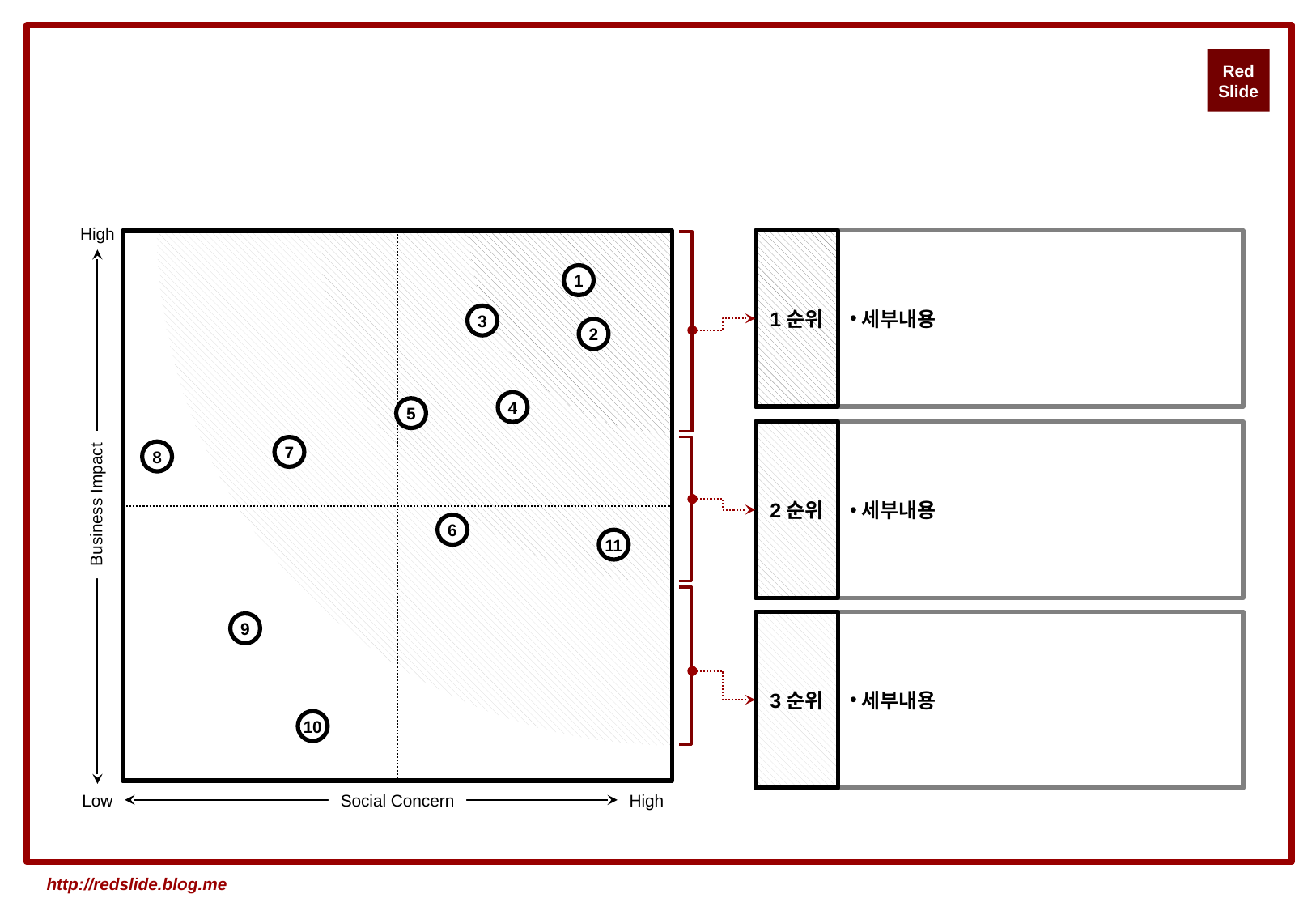

High
1순위
세부내용

1
3
2
4
5
2순위
세부내용

7
8
Business Impact
6
11

3순위
세부내용
9
10
Low
Social Concern
High